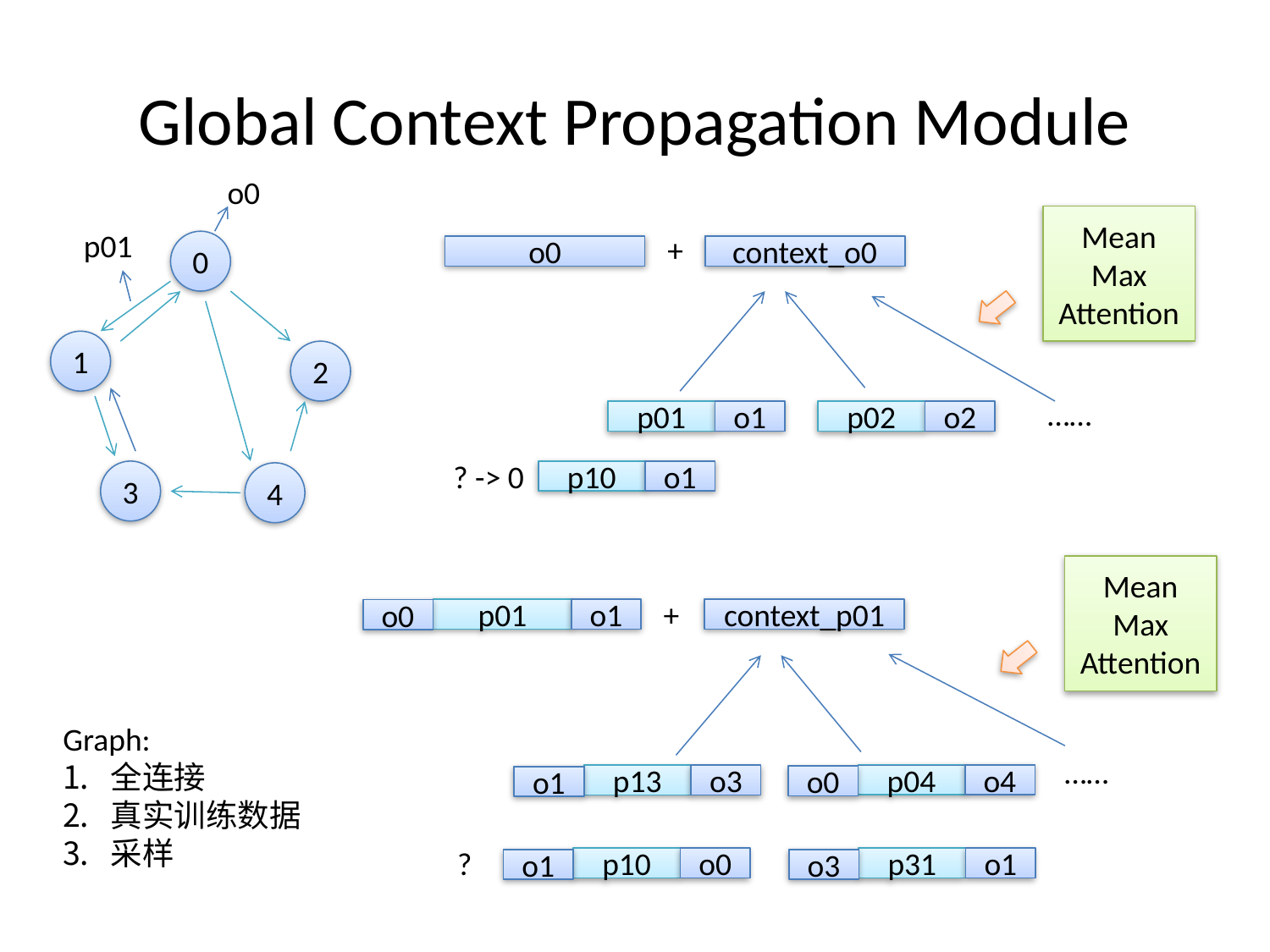

# Global Context Propagation Module
o0
Mean
Max
Attention
p01
+
0
o0
context_o0

1
2
……
p01
o1
p02
o2
? -> 0
3
p10
o1
4
Mean
Max
Attention
+
p01
o1
context_p01
o0

Graph:
全连接
真实训练数据
采样
……
p04
o4
p13
o3
o0
o1
?
p31
o1
p10
o0
o3
o1